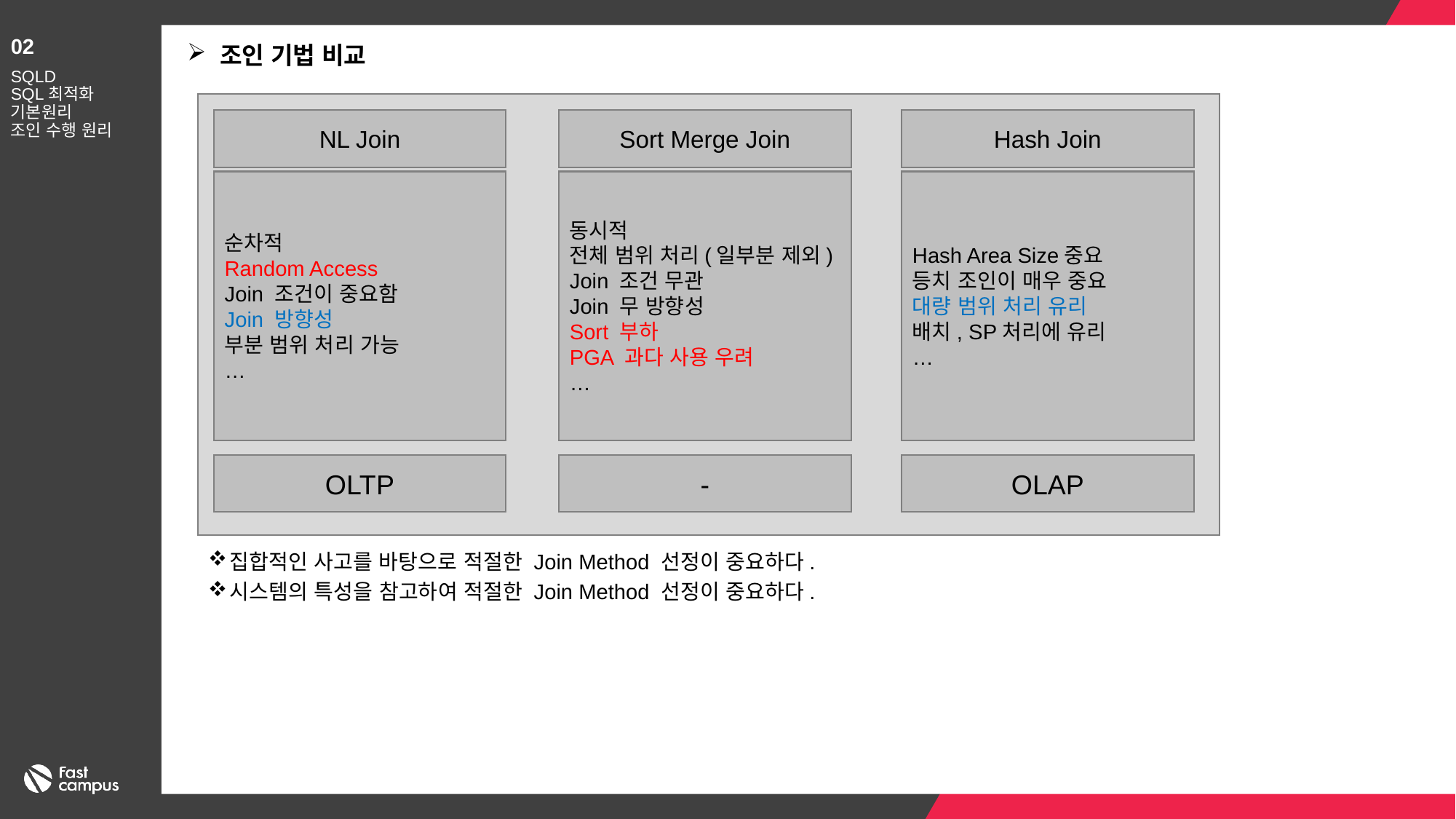

02
조인 기법 비교
SQLD
SQL최적화 기본원리
조인 수행 원리

NL Join
Sort Merge Join
Hash Join
순차적
Random Access
Join 조건이 중요함
Join 방향성
부분 범위 처리 가능
…
동시적
전체 범위 처리(일부분 제외)
Join 조건 무관
Join 무 방향성
Sort 부하
PGA 과다 사용 우려
…
Hash Area Size중요
등치 조인이 매우 중요
대량 범위 처리 유리
배치, SP처리에 유리
…
OLTP
-
OLAP
집합적인 사고를 바탕으로 적절한 Join Method 선정이 중요하다.
시스템의 특성을 참고하여 적절한 Join Method 선정이 중요하다.